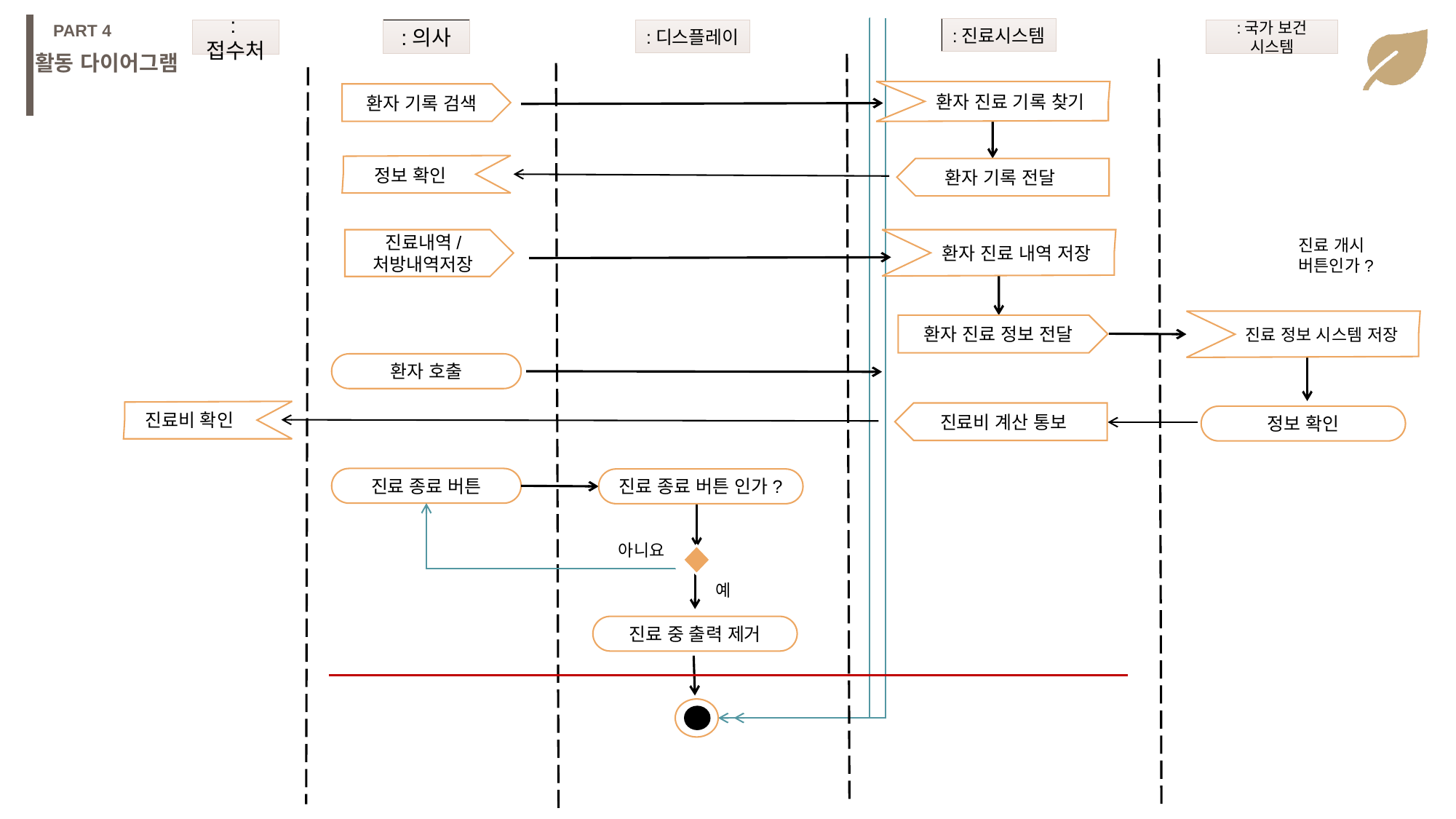

PART 4
:진료시스템
:의사
:접수처
:디스플레이
:국가 보건 시스템
활동 다이어그램
      환자 진료 기록 찾기
환자 기록 검색

정보 확인
환자 기록 전달
진료내역/
처방내역저장
진료 개시
버튼인가?
      환자 진료 내역 저장
       진료 정보 시스템 저장
환자 진료 정보 전달
환자 호출

진료비 확인
진료비 계산 통보
정보 확인
진료 종료 버튼
진료 종료 버튼 인가?
아니요

예
진료 중 출력 제거